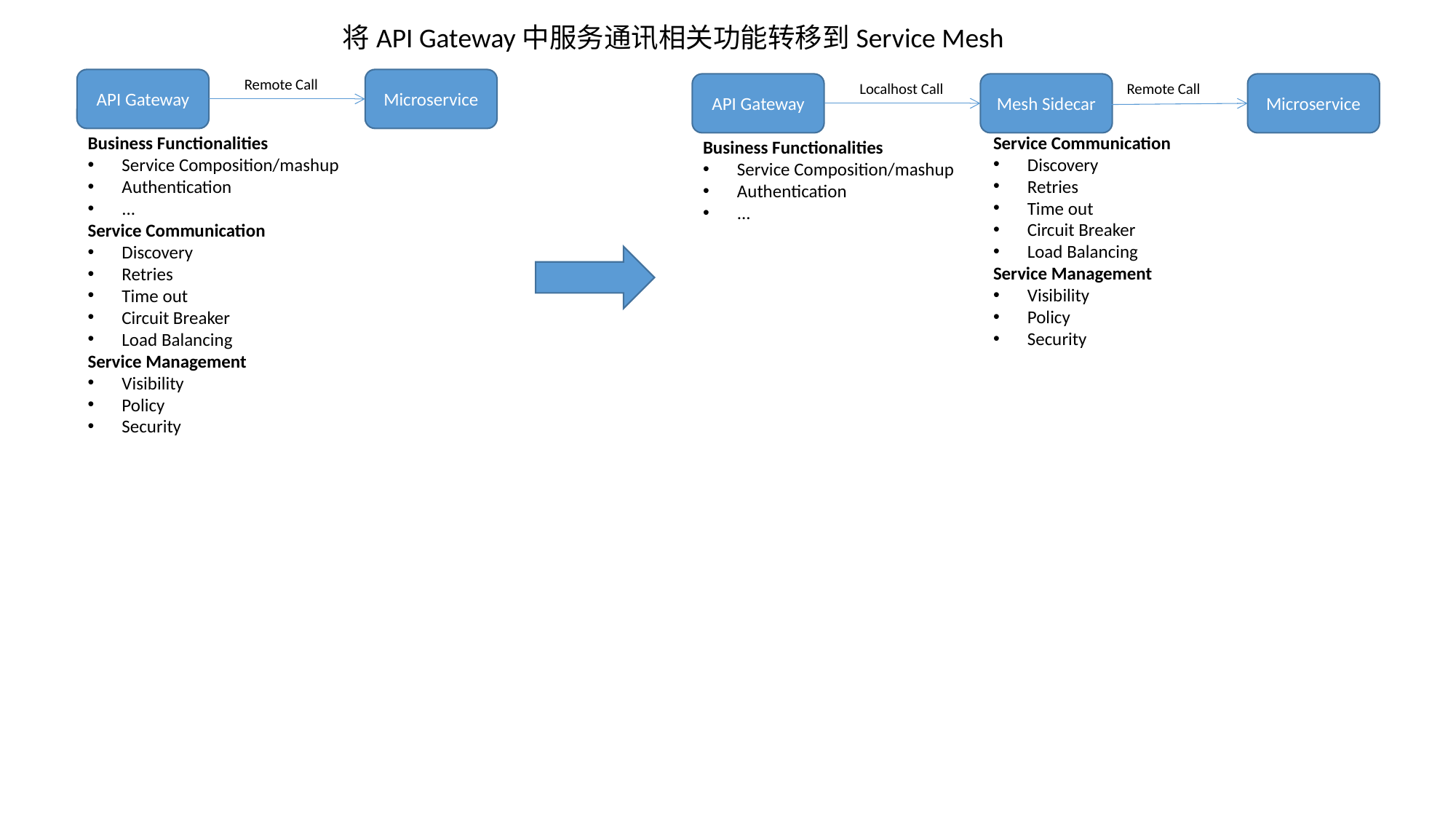

将API Gateway中服务通讯相关功能转移到Service Mesh
API Gateway
Remote Call
Microservice
API Gateway
Localhost Call
Mesh Sidecar
Remote Call
Microservice
Service Communication
Discovery
Retries
Time out
Circuit Breaker
Load Balancing
Service Management
Visibility
Policy
Security
Business Functionalities
Service Composition/mashup
Authentication
...
Service Communication
Discovery
Retries
Time out
Circuit Breaker
Load Balancing
Service Management
Visibility
Policy
Security
Business Functionalities
Service Composition/mashup
Authentication
...